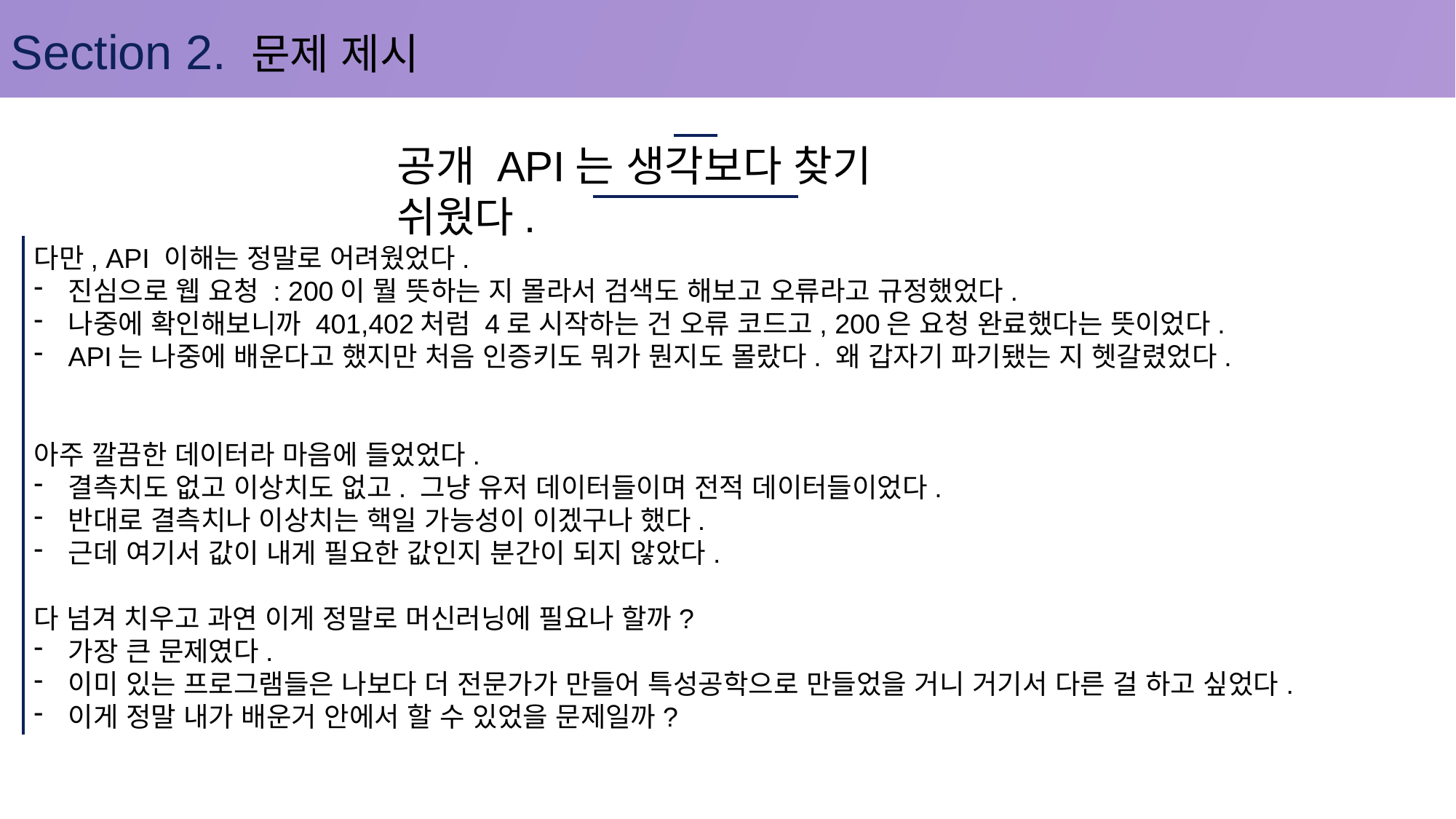

Section 2. 문제 제시
공개 API는 생각보다 찾기 쉬웠다.
다만, API 이해는 정말로 어려웠었다.
진심으로 웹 요청 : 200이 뭘 뜻하는 지 몰라서 검색도 해보고 오류라고 규정했었다.
나중에 확인해보니까 401,402처럼 4로 시작하는 건 오류 코드고, 200은 요청 완료했다는 뜻이었다.
API는 나중에 배운다고 했지만 처음 인증키도 뭐가 뭔지도 몰랐다. 왜 갑자기 파기됐는 지 헷갈렸었다.

아주 깔끔한 데이터라 마음에 들었었다.
결측치도 없고 이상치도 없고. 그냥 유저 데이터들이며 전적 데이터들이었다.
반대로 결측치나 이상치는 핵일 가능성이 이겠구나 했다.
근데 여기서 값이 내게 필요한 값인지 분간이 되지 않았다.

다 넘겨 치우고 과연 이게 정말로 머신러닝에 필요나 할까?
가장 큰 문제였다.
이미 있는 프로그램들은 나보다 더 전문가가 만들어 특성공학으로 만들었을 거니 거기서 다른 걸 하고 싶었다.
이게 정말 내가 배운거 안에서 할 수 있었을 문제일까?